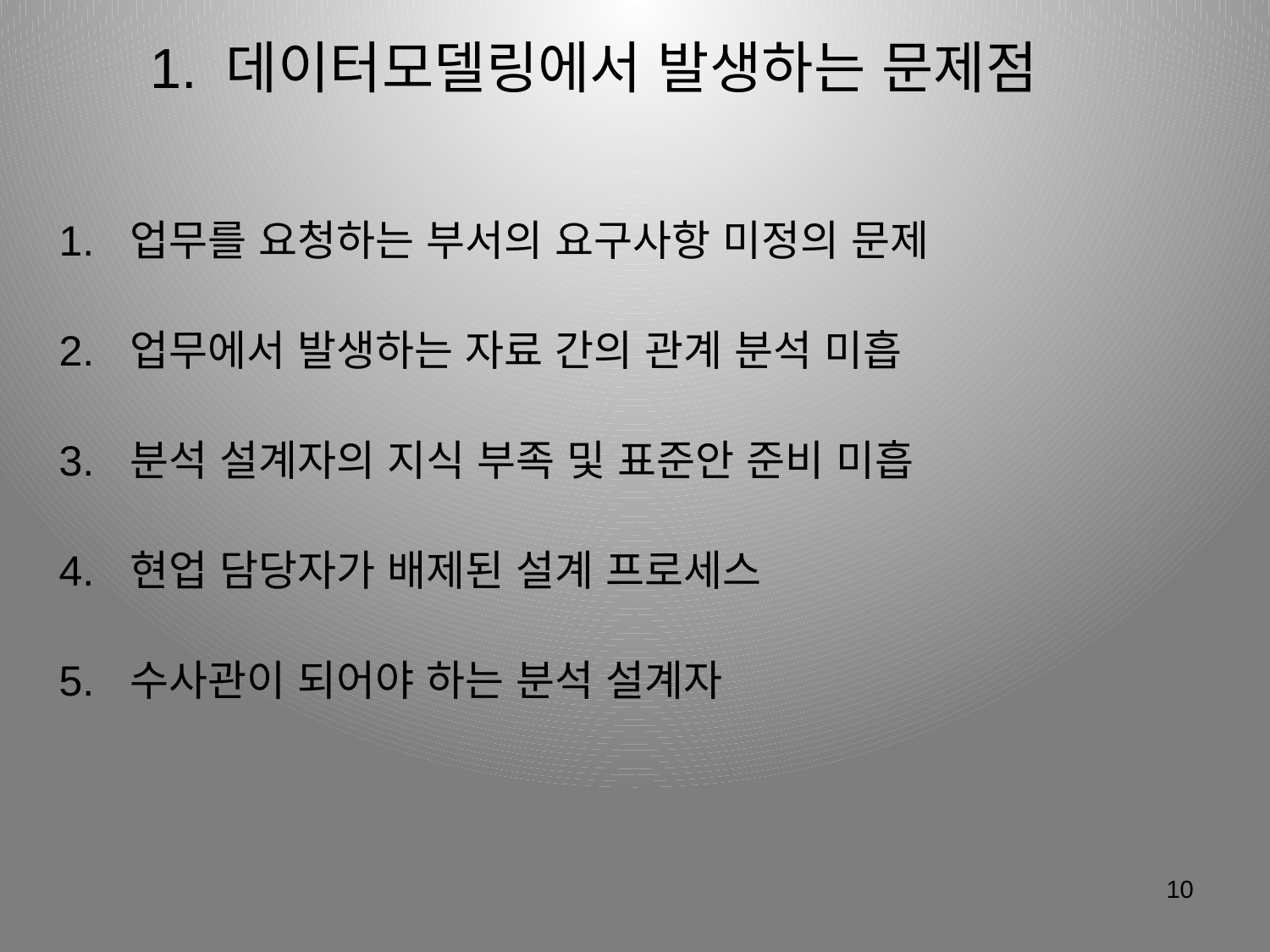

1. 데이터모델링에서 발생하는 문제점
업무를 요청하는 부서의 요구사항 미정의 문제
업무에서 발생하는 자료 간의 관계 분석 미흡
분석 설계자의 지식 부족 및 표준안 준비 미흡
현업 담당자가 배제된 설계 프로세스
수사관이 되어야 하는 분석 설계자

10